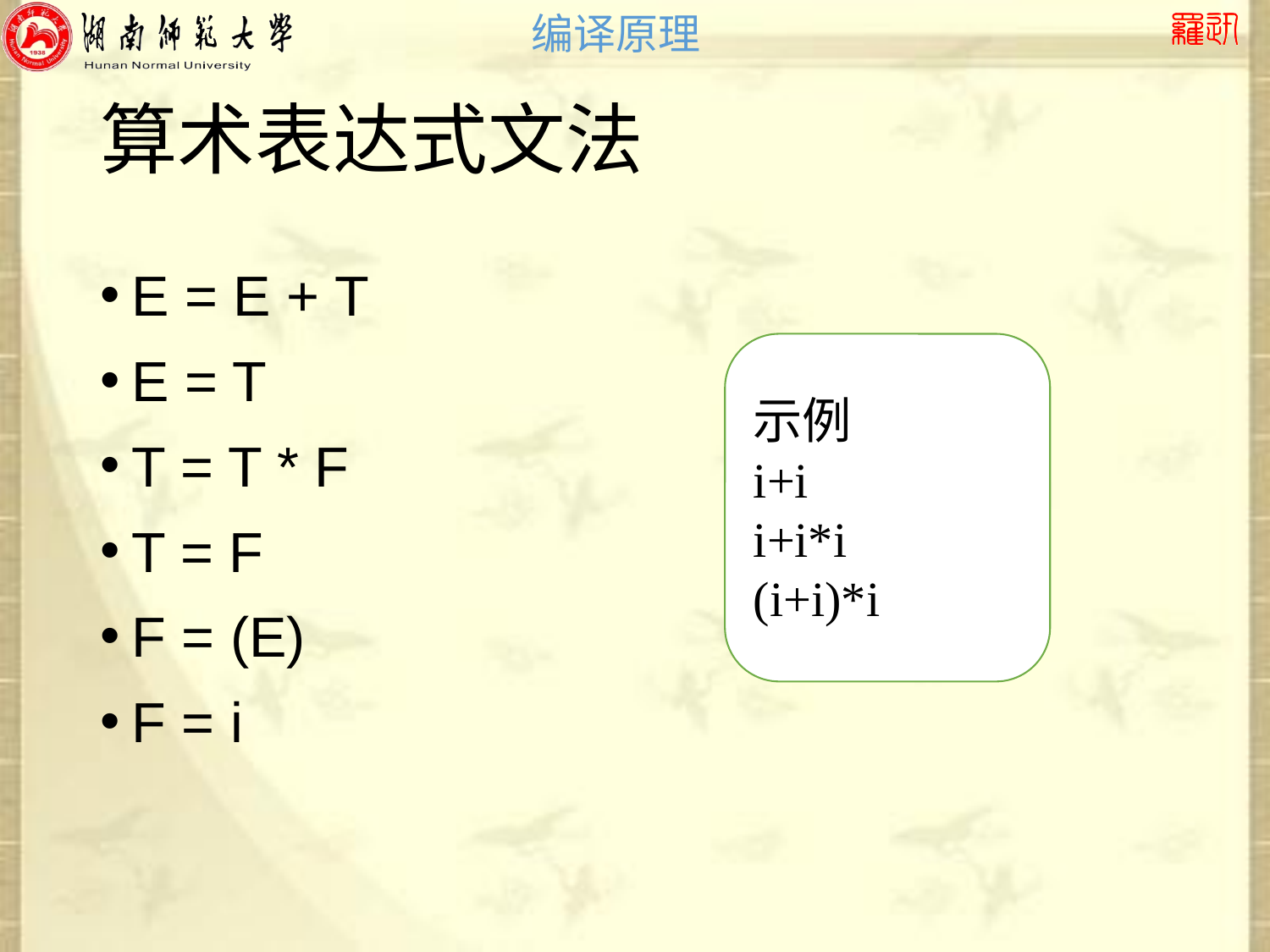

# 算术表达式文法
E = E + T
E = T
T = T * F
T = F
F = (E)
F = i
示例
i+i
i+i*i
(i+i)*i